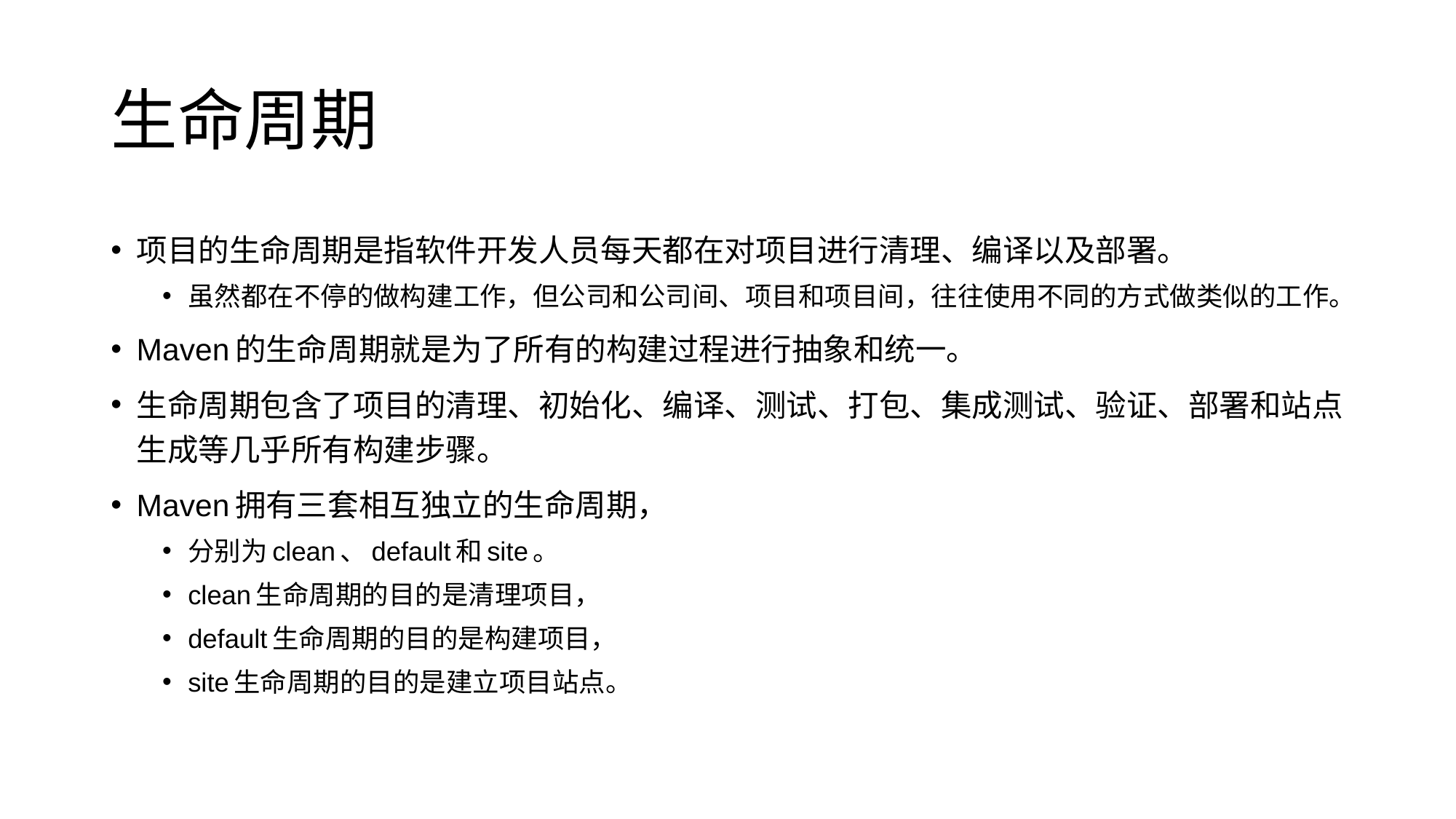

# 生命周期
项目的生命周期是指软件开发人员每天都在对项目进行清理、编译以及部署。
虽然都在不停的做构建工作，但公司和公司间、项目和项目间，往往使用不同的方式做类似的工作。
Maven的生命周期就是为了所有的构建过程进行抽象和统一。
生命周期包含了项目的清理、初始化、编译、测试、打包、集成测试、验证、部署和站点生成等几乎所有构建步骤。
Maven拥有三套相互独立的生命周期，
分别为clean、default和site。
clean生命周期的目的是清理项目，
default生命周期的目的是构建项目，
site生命周期的目的是建立项目站点。